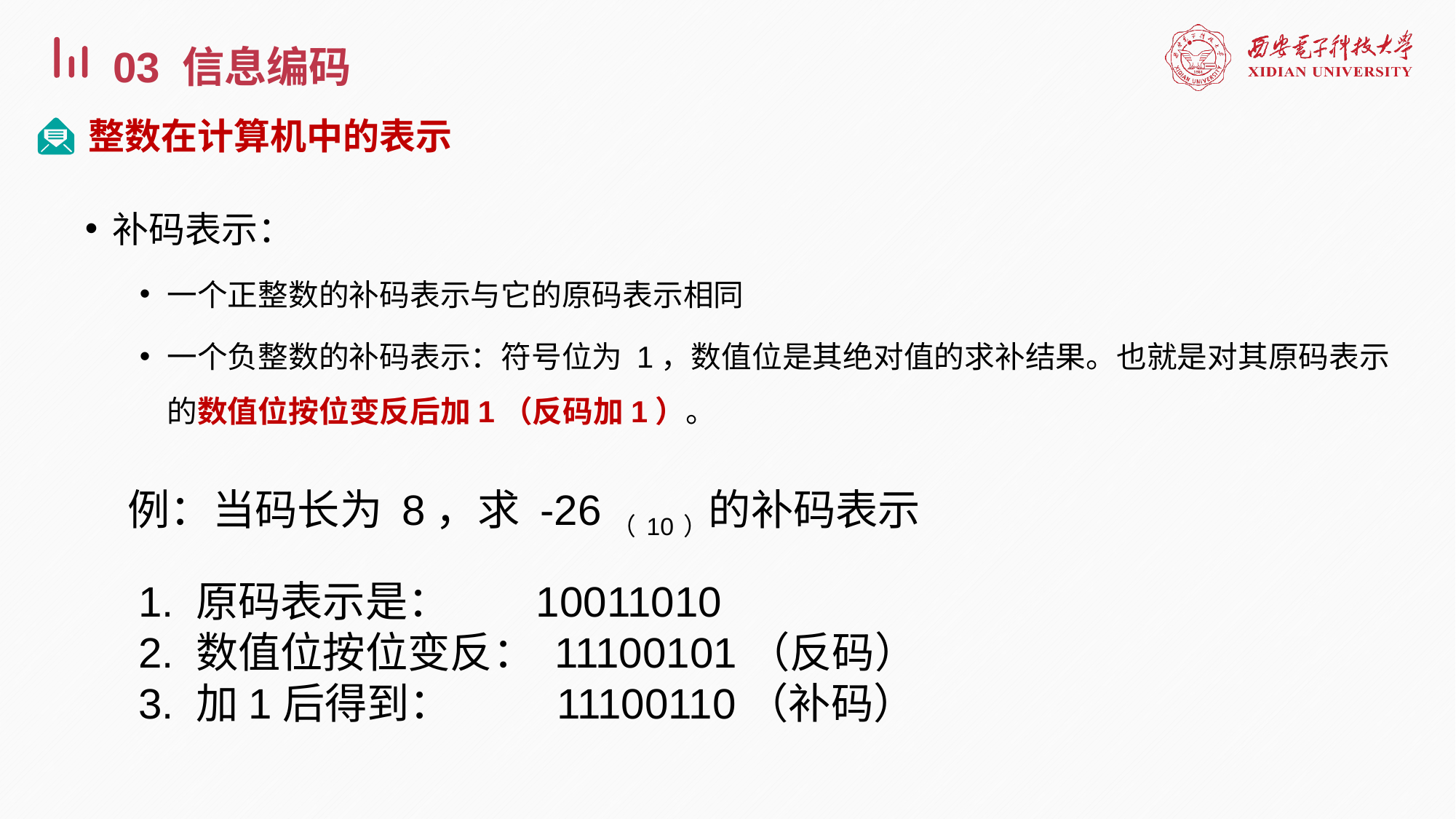

03 信息编码
整数在计算机中的表示

补码表示：
一个正整数的补码表示与它的原码表示相同
一个负整数的补码表示：符号位为 1，数值位是其绝对值的求补结果。也就是对其原码表示的数值位按位变反后加1（反码加1）。
例：当码长为 8，求 -26（10）的补码表示
1. 原码表示是：        10011010
2. 数值位按位变反： 11100101（反码）
3. 加1后得到：          11100110（补码）